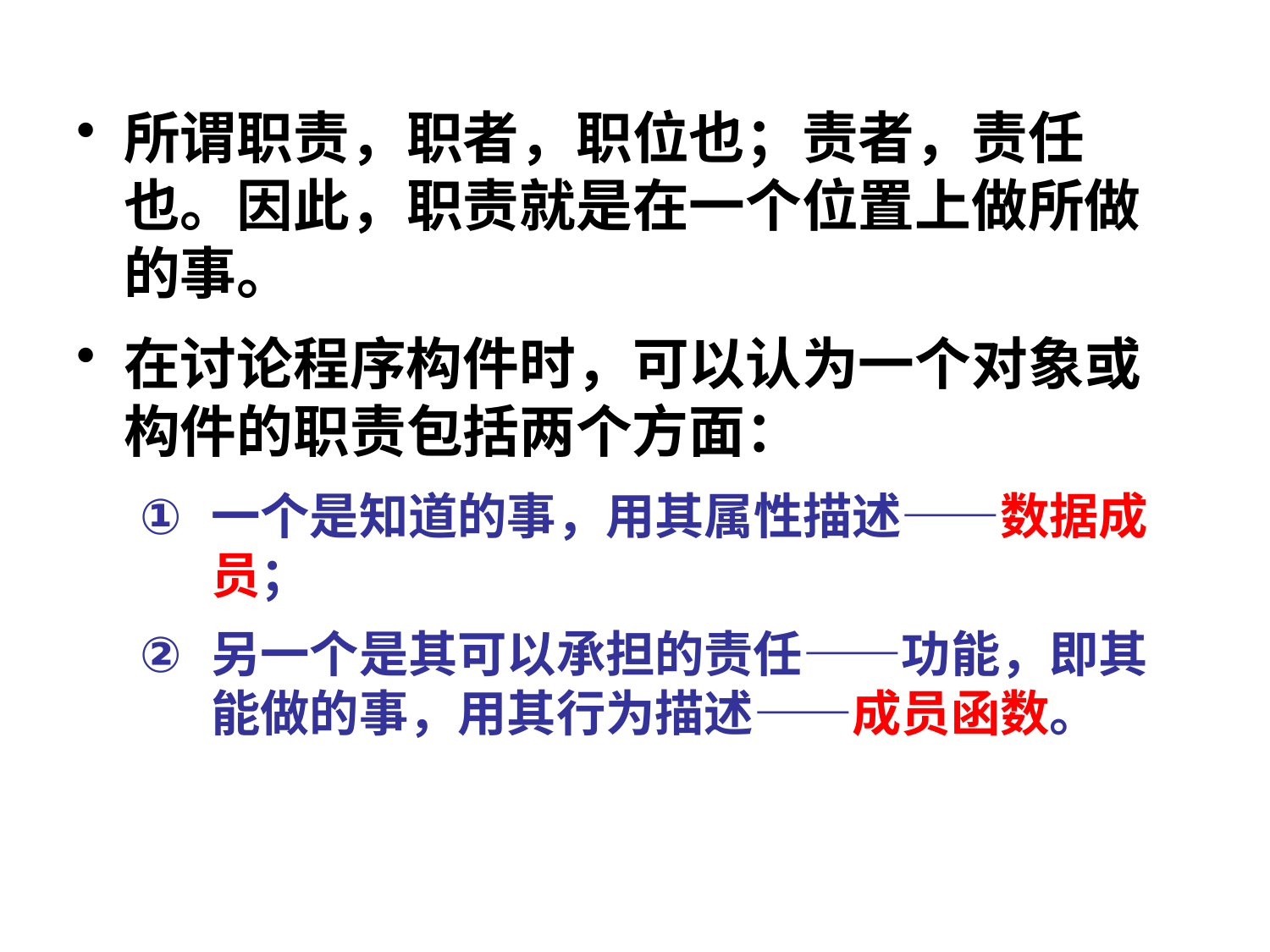

所谓职责，职者，职位也；责者，责任也。因此，职责就是在一个位置上做所做的事。
在讨论程序构件时，可以认为一个对象或构件的职责包括两个方面：
一个是知道的事，用其属性描述——数据成员；
另一个是其可以承担的责任——功能，即其能做的事，用其行为描述——成员函数。